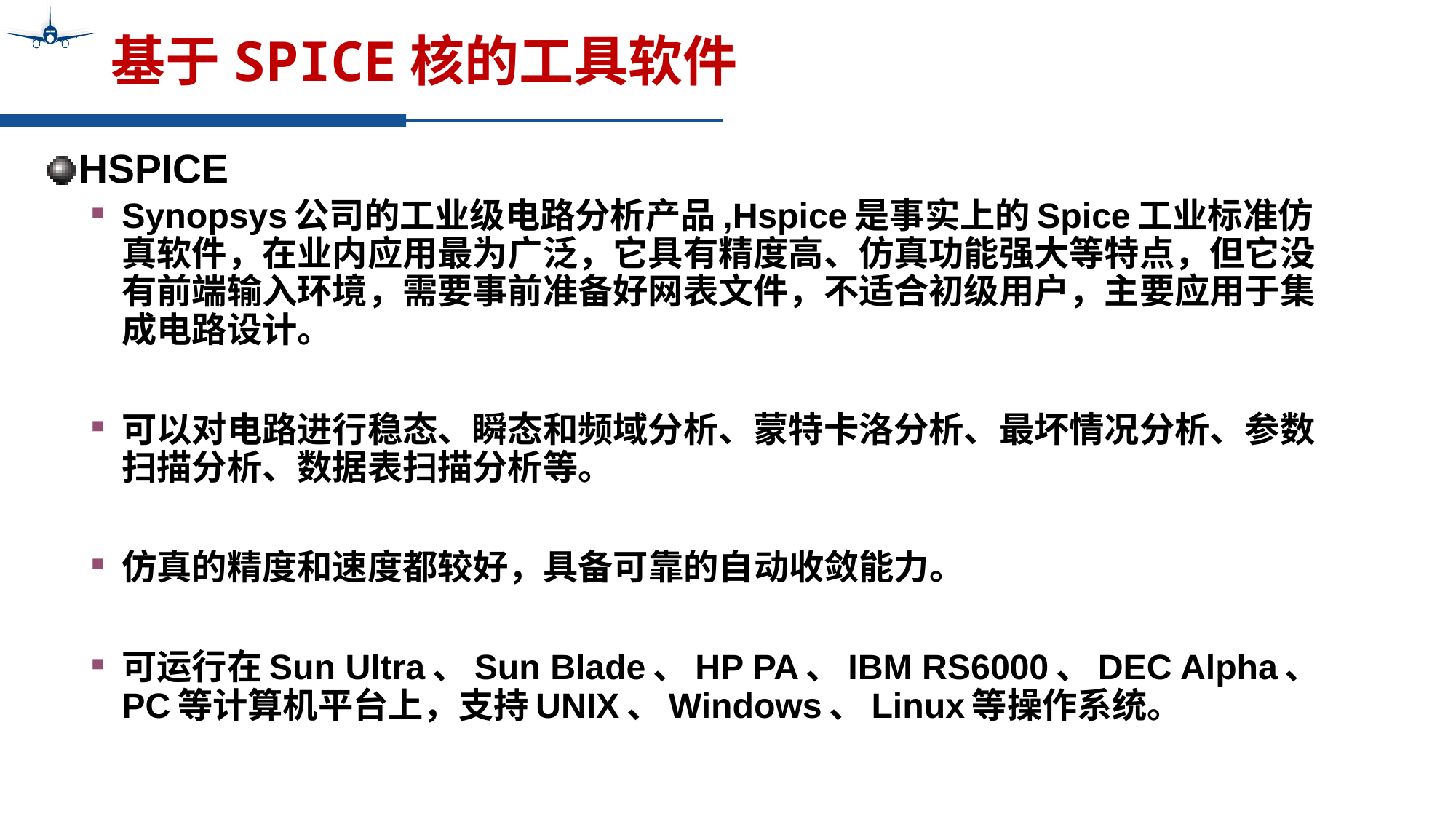

# 基于SPICE核的工具软件
HSPICE
Synopsys公司的工业级电路分析产品,Hspice是事实上的Spice工业标准仿真软件，在业内应用最为广泛，它具有精度高、仿真功能强大等特点，但它没有前端输入环境，需要事前准备好网表文件，不适合初级用户，主要应用于集成电路设计。

可以对电路进行稳态、瞬态和频域分析、蒙特卡洛分析、最坏情况分析、参数扫描分析、数据表扫描分析等。

仿真的精度和速度都较好，具备可靠的自动收敛能力。

可运行在Sun Ultra、Sun Blade、HP PA、IBM RS6000、DEC Alpha、PC等计算机平台上，支持UNIX、Windows、Linux等操作系统。